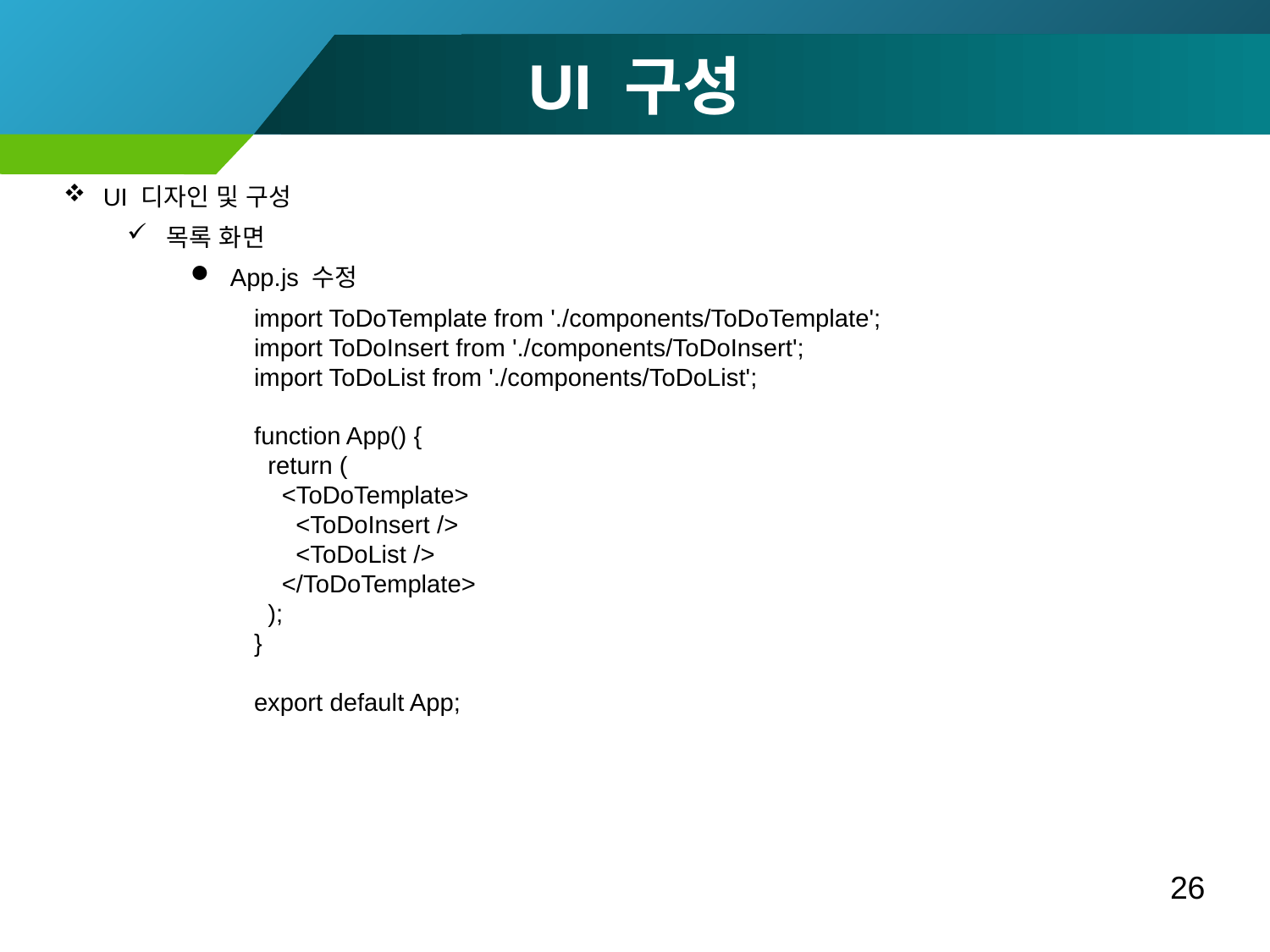

UI 구성
UI 디자인 및 구성
목록 화면
App.js 수정
import ToDoTemplate from './components/ToDoTemplate';
import ToDoInsert from './components/ToDoInsert';
import ToDoList from './components/ToDoList';

function App() {
  return (
    <ToDoTemplate>
      <ToDoInsert />
      <ToDoList />
    </ToDoTemplate>
  );
}

export default App;
26